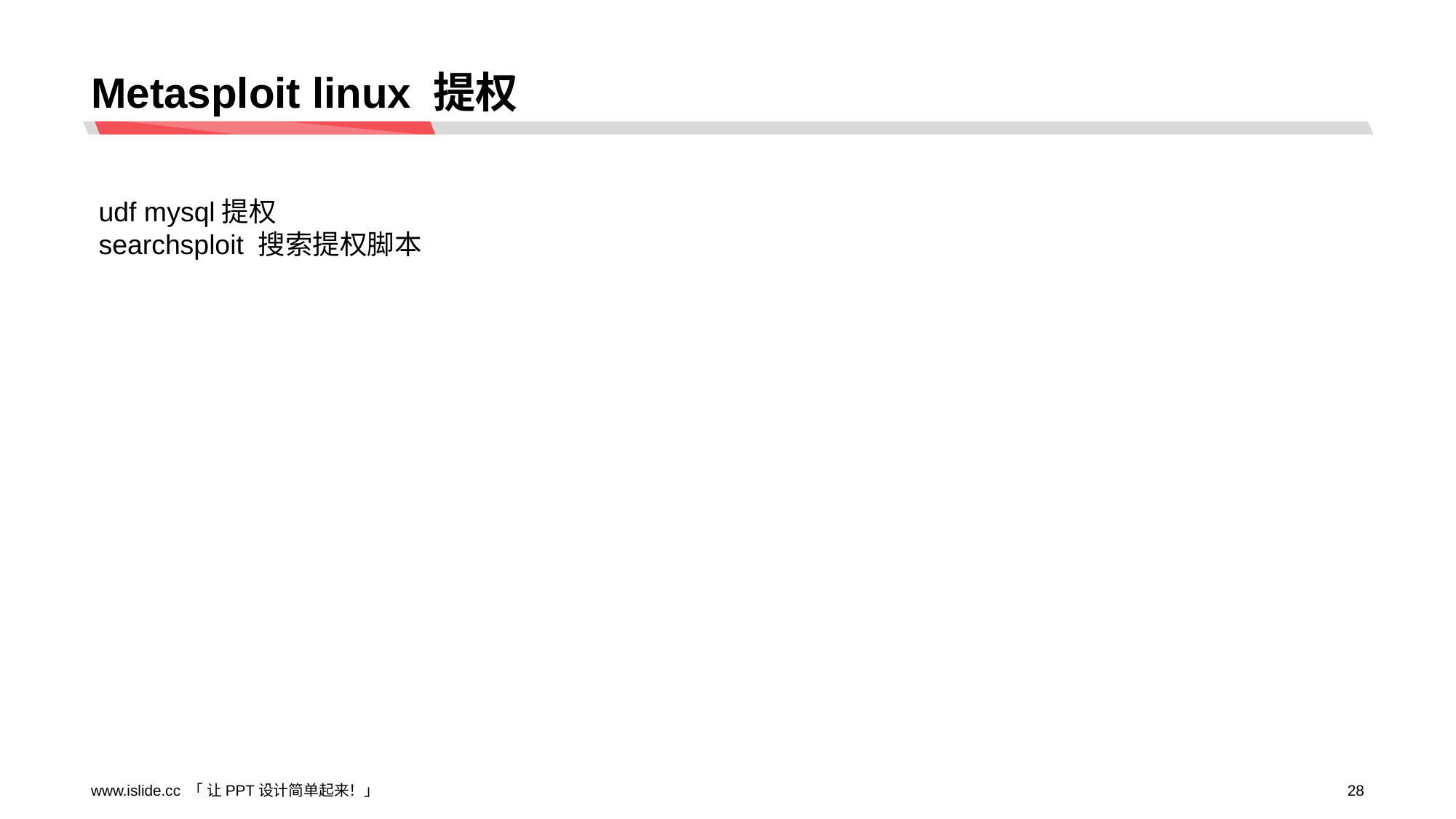

# Metasploit linux 提权
udf mysql提权
searchsploit 搜索提权脚本
www.islide.cc 「 让PPT设计简单起来！」
28